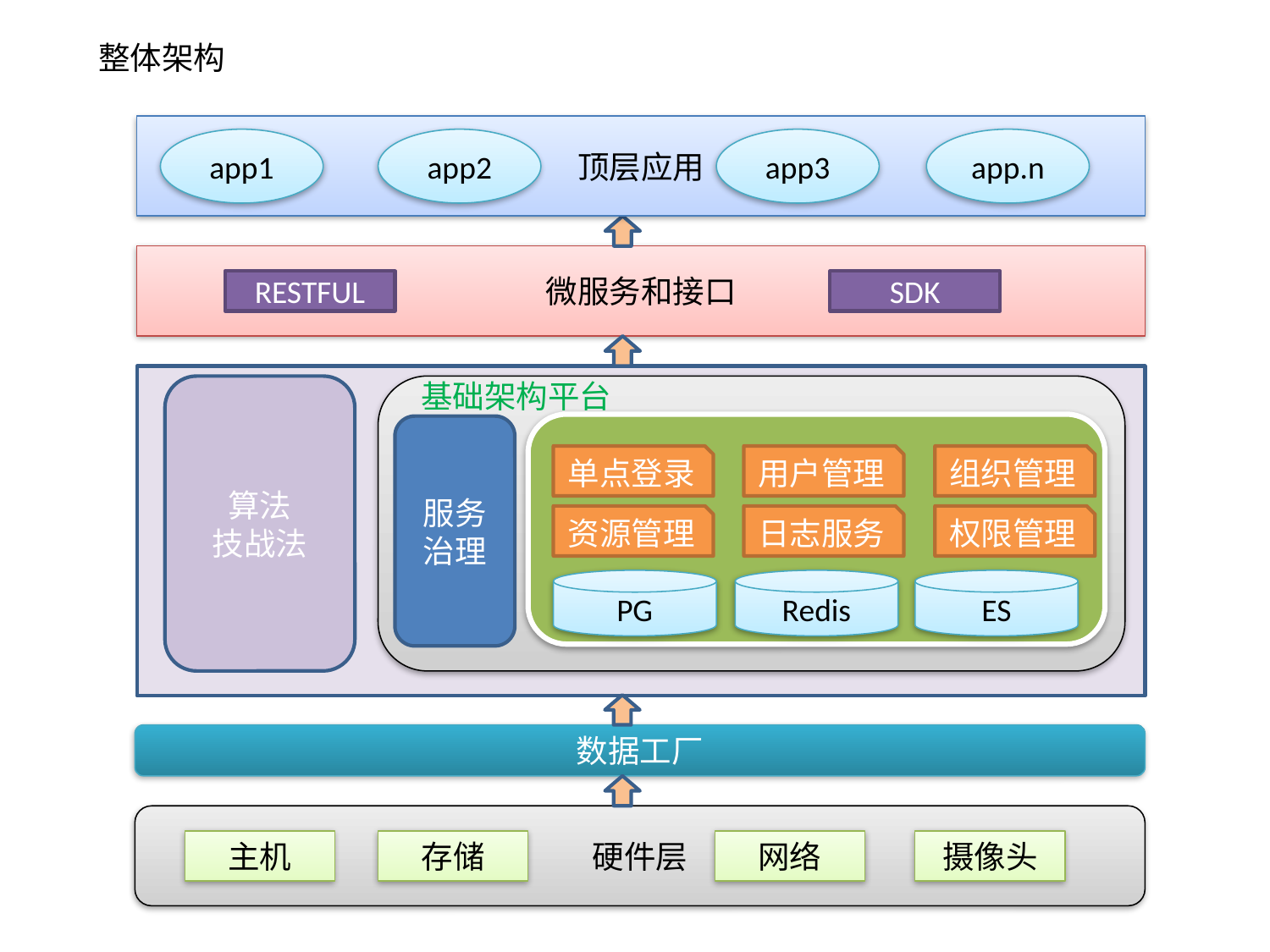

整体架构
顶层应用
app3
app1
app2
app.n

微服务和接口
RESTFUL
SDK

基础架构平台
算法
技战法
基础架构

服务治理
单点登录
用户管理
组织管理
资源管理
日志服务
权限管理
PG
Redis
ES

数据工厂

硬件层
主机
存储
网络
摄像头